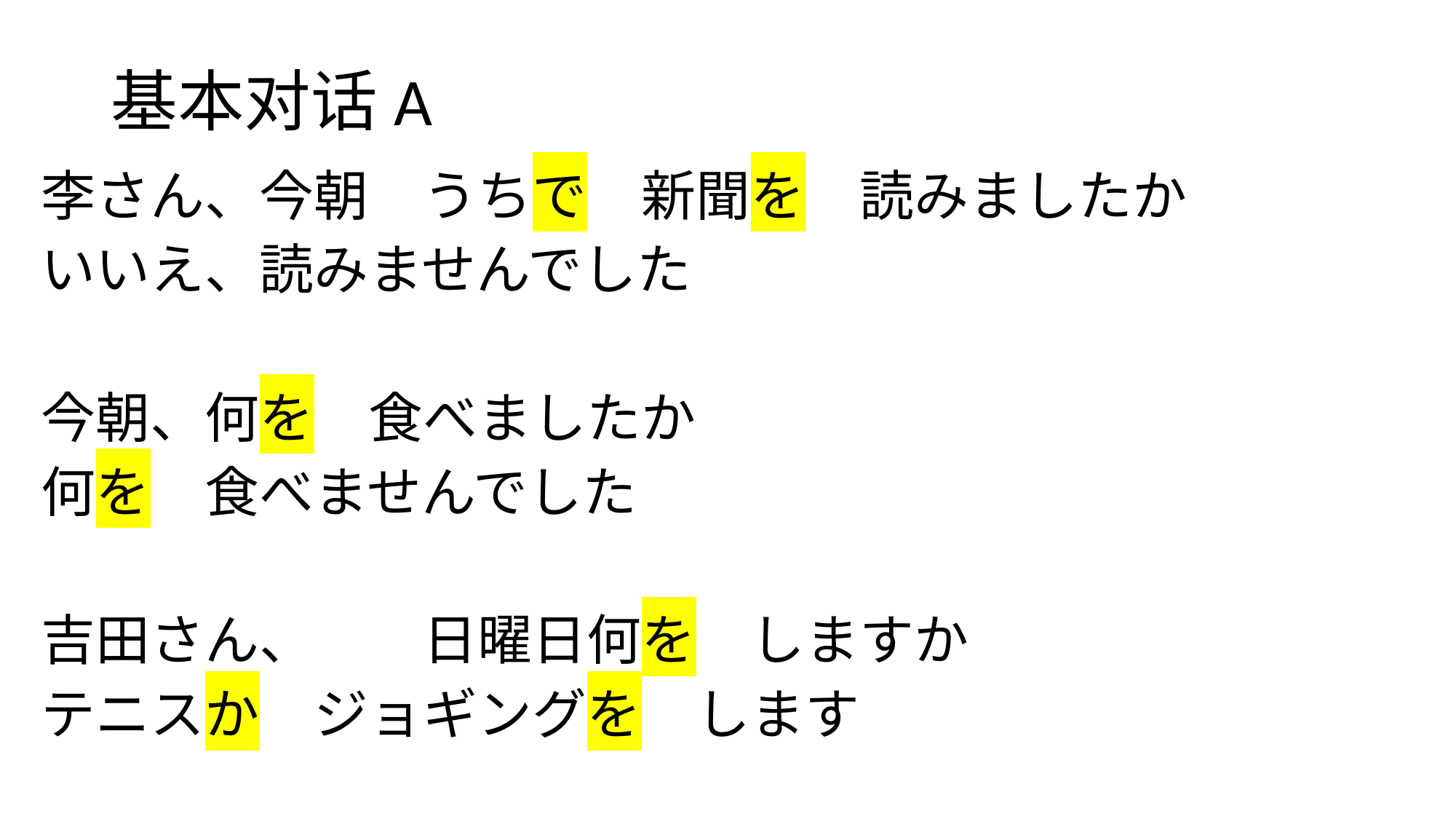

# 基本对话A
李さん、今朝　うちで　新聞を　読みましたか
いいえ、読みませんでした

今朝、何を　食べましたか
何を　食べませんでした

吉田さん、　　日曜日何を　しますか
テニスか　ジョギングを　します